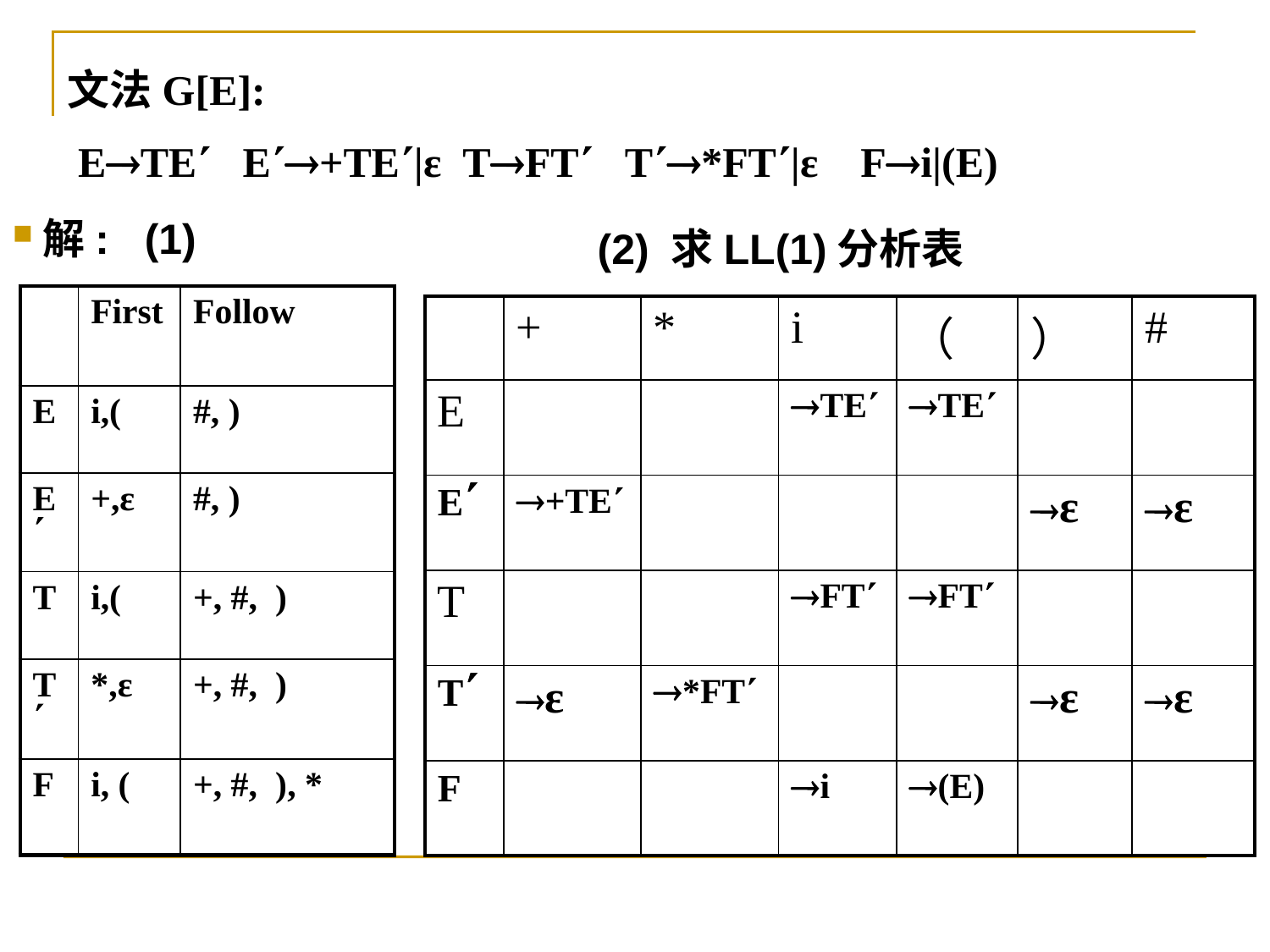

文法G[E]:
 E→TE′   E′→+TE′|ε  T→FT′   T′→*FT′|ε    F→i|(E)
解:   (1)
(2) 求LL(1)分析表
|  | First | Follow |
| --- | --- | --- |
| E | i,( | #, ) |
| E′ | +,ε | #, ) |
| T | i,( | +, #, ) |
| T′ | \*,ε | +, #, ) |
| F | i, ( | +, #, ), \* |
|  | + | \* | i | （ | ） | # |
| --- | --- | --- | --- | --- | --- | --- |
| E |  |  | →TE′ | →TE′ |  |  |
| E′ | →+TE′ |  |  |  | →ε | →ε |
| T |  |  | →FT′ | →FT′ |  |  |
| T′ | →ε | →\*FT′ |  |  | →ε | →ε |
| F |  |  | →i | →(E) |  |  |

93